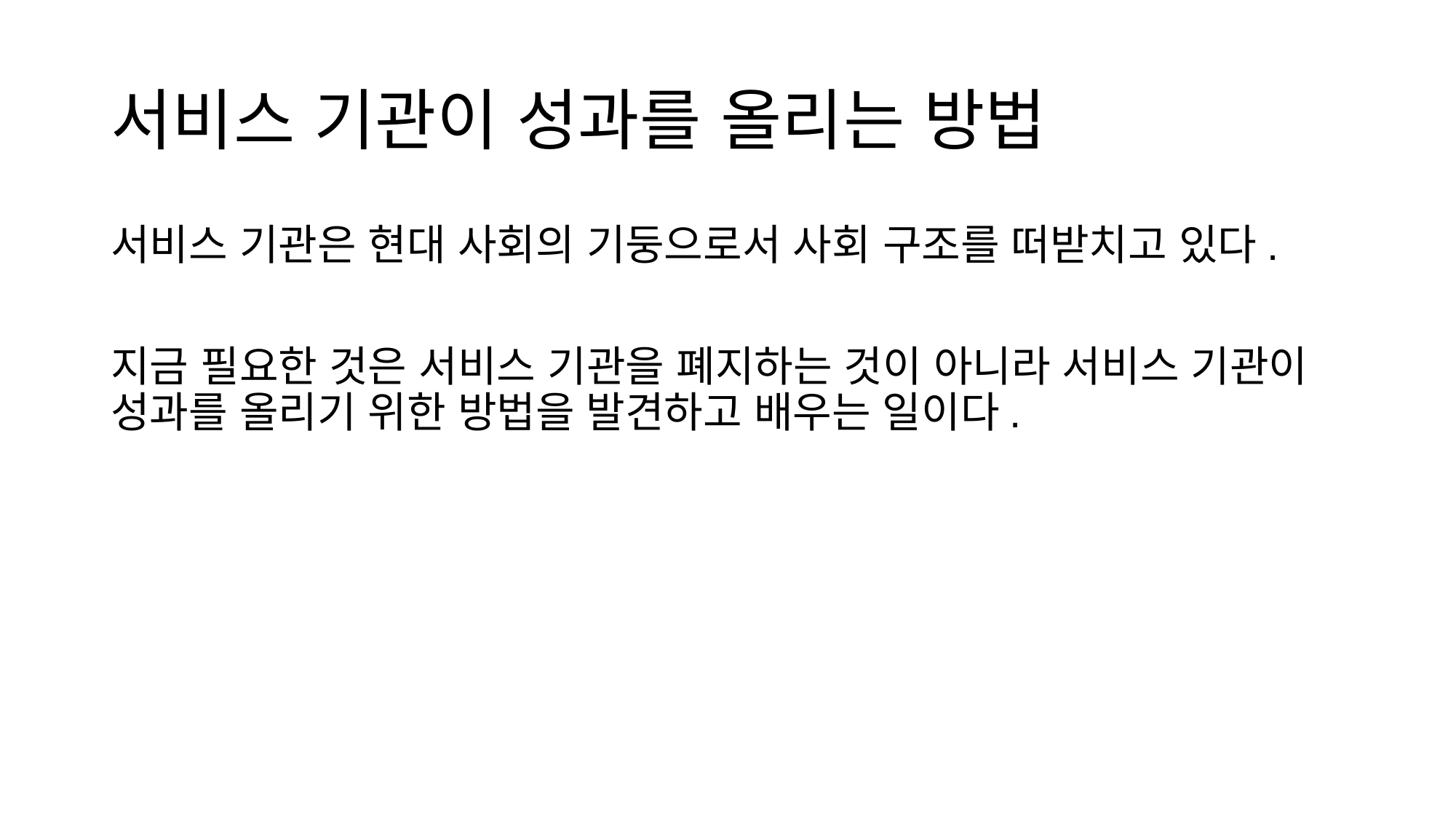

# 서비스 기관이 성과를 올리는 방법
서비스 기관은 현대 사회의 기둥으로서 사회 구조를 떠받치고 있다.

지금 필요한 것은 서비스 기관을 폐지하는 것이 아니라 서비스 기관이 성과를 올리기 위한 방법을 발견하고 배우는 일이다.